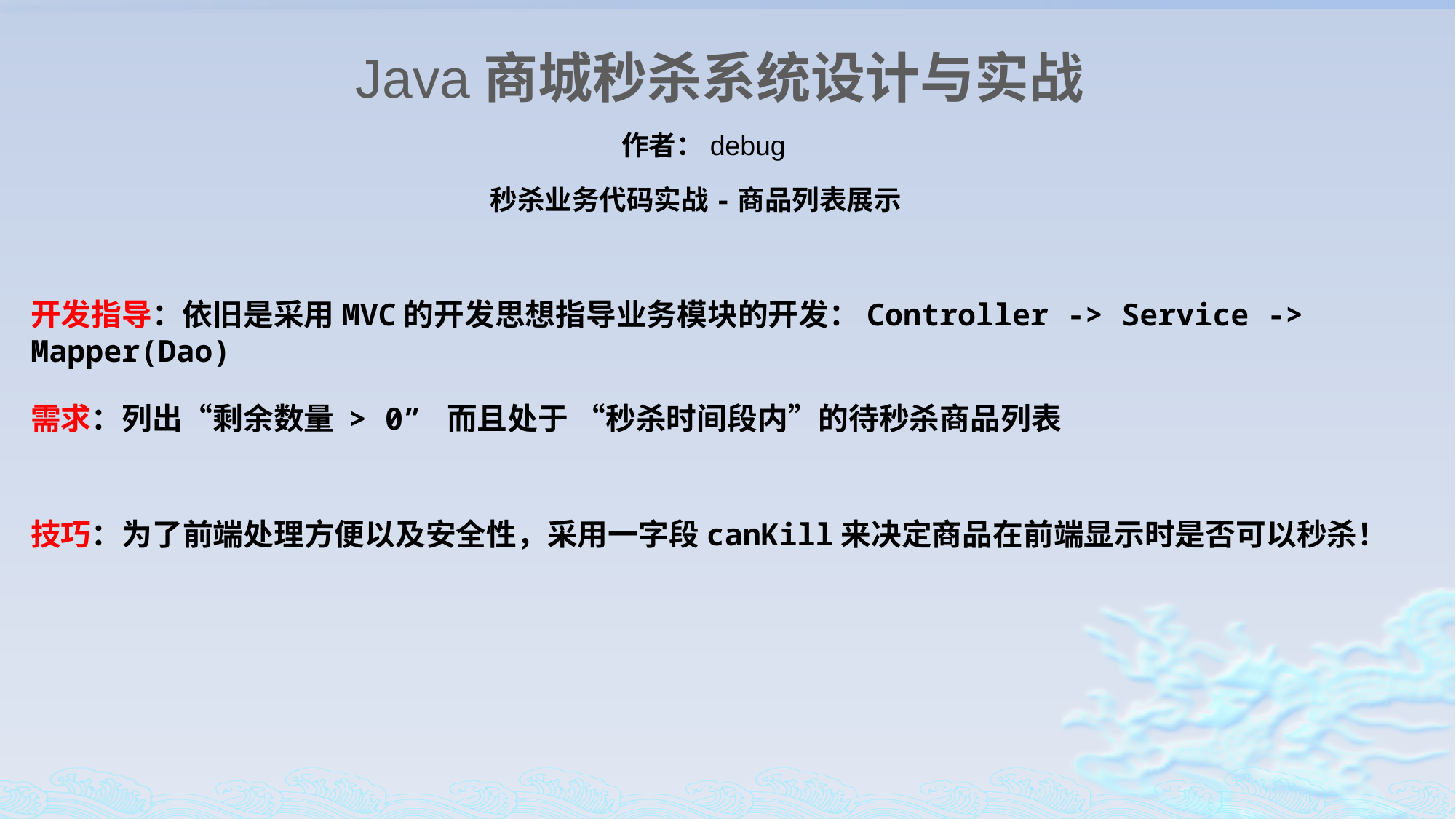

Java商城秒杀系统设计与实战
作者：debug
秒杀业务代码实战-商品列表展示
开发指导：依旧是采用MVC的开发思想指导业务模块的开发：Controller -> Service -> Mapper(Dao)
需求：列出“剩余数量 > 0” 而且处于 “秒杀时间段内”的待秒杀商品列表
技巧：为了前端处理方便以及安全性，采用一字段canKill来决定商品在前端显示时是否可以秒杀！